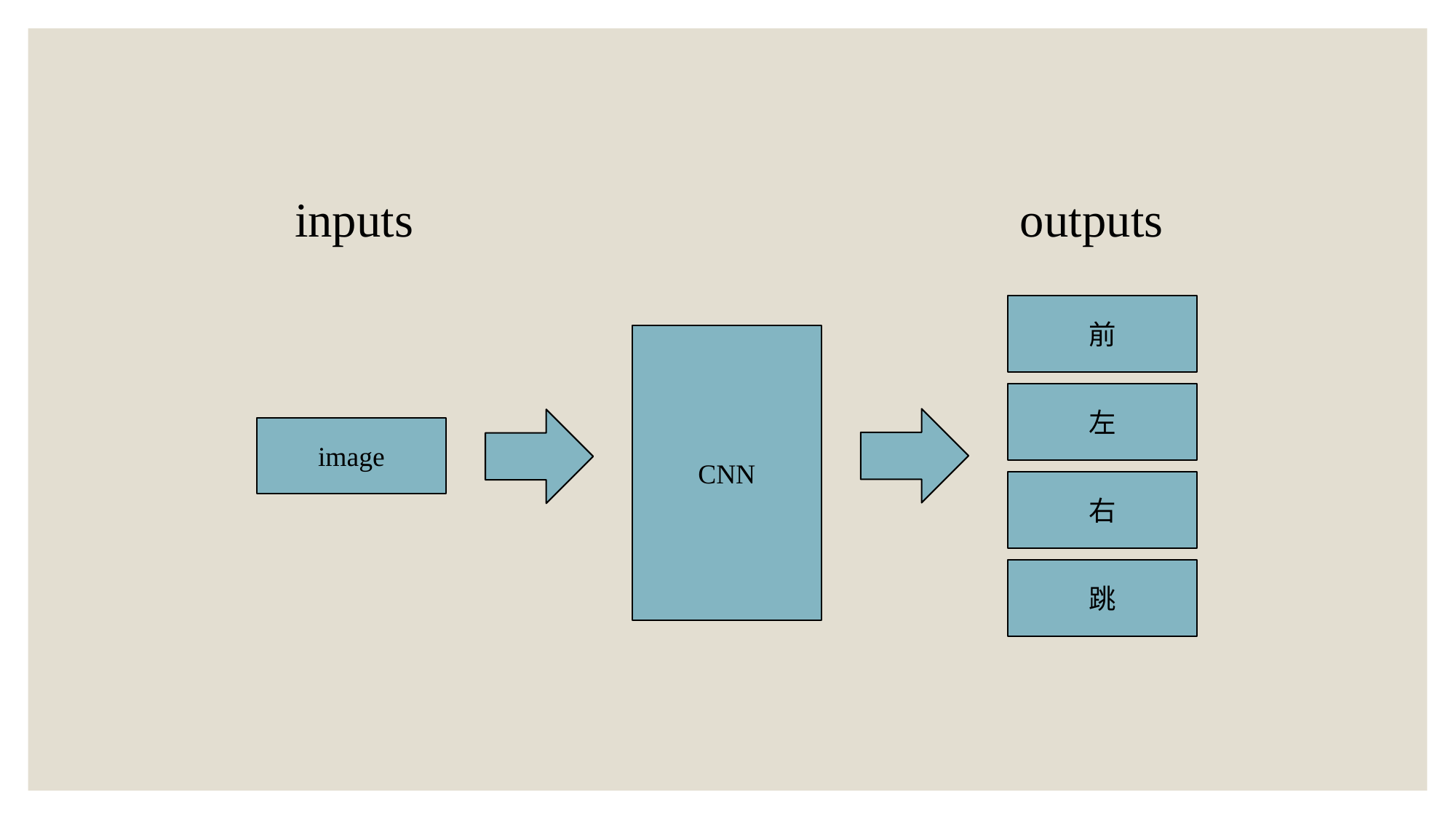

outputs
inputs
前
左
右
跳
CNN

image